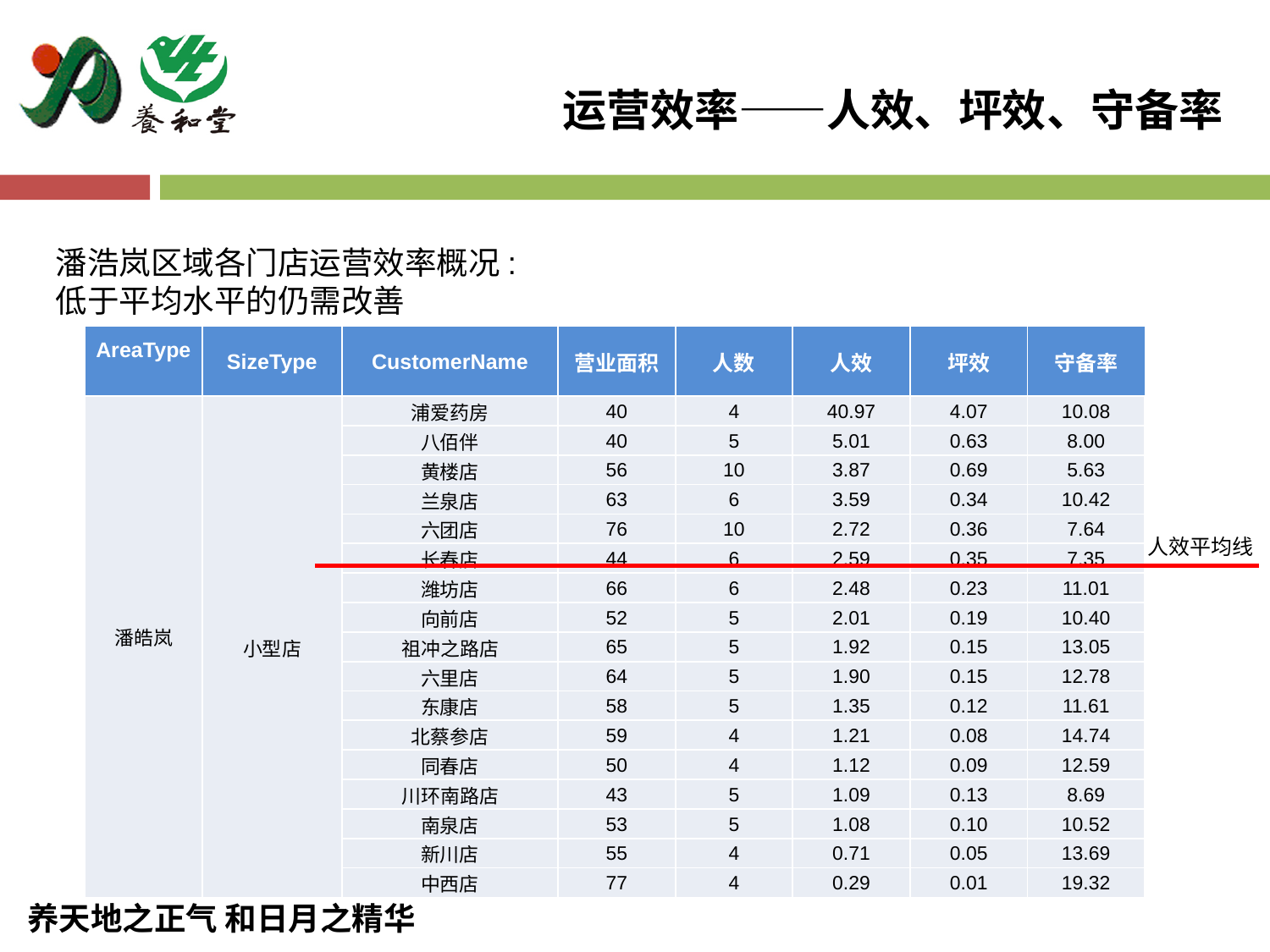

运营效率——人效、坪效、守备率
潘浩岚区域各门店运营效率概况:
低于平均水平的仍需改善
| AreaType | SizeType | CustomerName | 营业面积 | 人数 | 人效 | 坪效 | 守备率 |
| --- | --- | --- | --- | --- | --- | --- | --- |
| 潘皓岚 | 小型店 | 浦爱药房 | 40 | 4 | 40.97 | 4.07 | 10.08 |
|  |  | 八佰伴 | 40 | 5 | 5.01 | 0.63 | 8.00 |
|  |  | 黄楼店 | 56 | 10 | 3.87 | 0.69 | 5.63 |
|  |  | 兰泉店 | 63 | 6 | 3.59 | 0.34 | 10.42 |
|  |  | 六团店 | 76 | 10 | 2.72 | 0.36 | 7.64 |
|  |  | 长春店 | 44 | 6 | 2.59 | 0.35 | 7.35 |
|  |  | 潍坊店 | 66 | 6 | 2.48 | 0.23 | 11.01 |
|  |  | 向前店 | 52 | 5 | 2.01 | 0.19 | 10.40 |
|  |  | 祖冲之路店 | 65 | 5 | 1.92 | 0.15 | 13.05 |
|  |  | 六里店 | 64 | 5 | 1.90 | 0.15 | 12.78 |
|  |  | 东康店 | 58 | 5 | 1.35 | 0.12 | 11.61 |
|  |  | 北蔡参店 | 59 | 4 | 1.21 | 0.08 | 14.74 |
|  |  | 同春店 | 50 | 4 | 1.12 | 0.09 | 12.59 |
|  |  | 川环南路店 | 43 | 5 | 1.09 | 0.13 | 8.69 |
|  |  | 南泉店 | 53 | 5 | 1.08 | 0.10 | 10.52 |
|  |  | 新川店 | 55 | 4 | 0.71 | 0.05 | 13.69 |
|  |  | 中西店 | 77 | 4 | 0.29 | 0.01 | 19.32 |
人效平均线